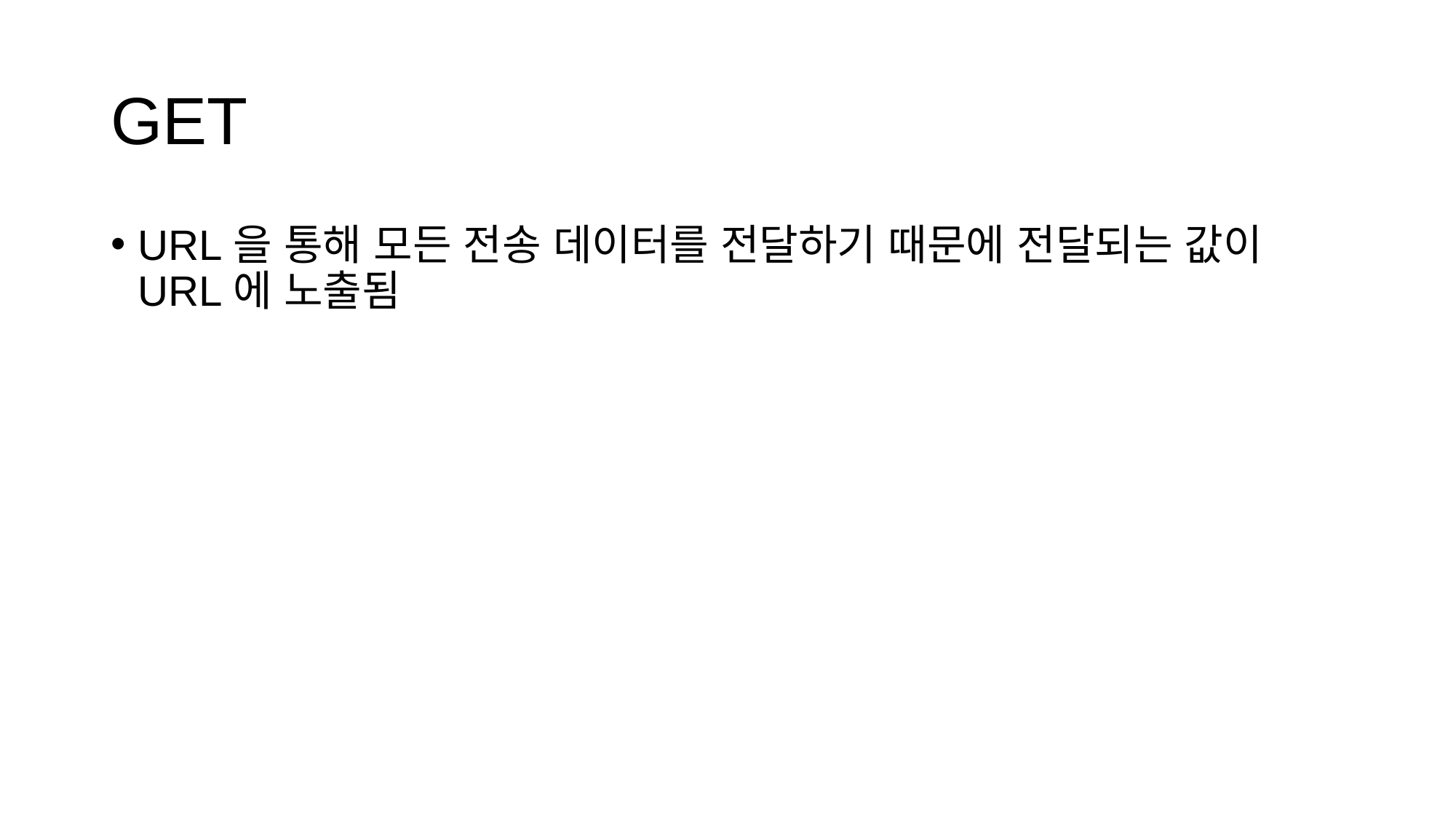

# GET
URL을 통해 모든 전송 데이터를 전달하기 때문에 전달되는 값이 URL에 노출됨